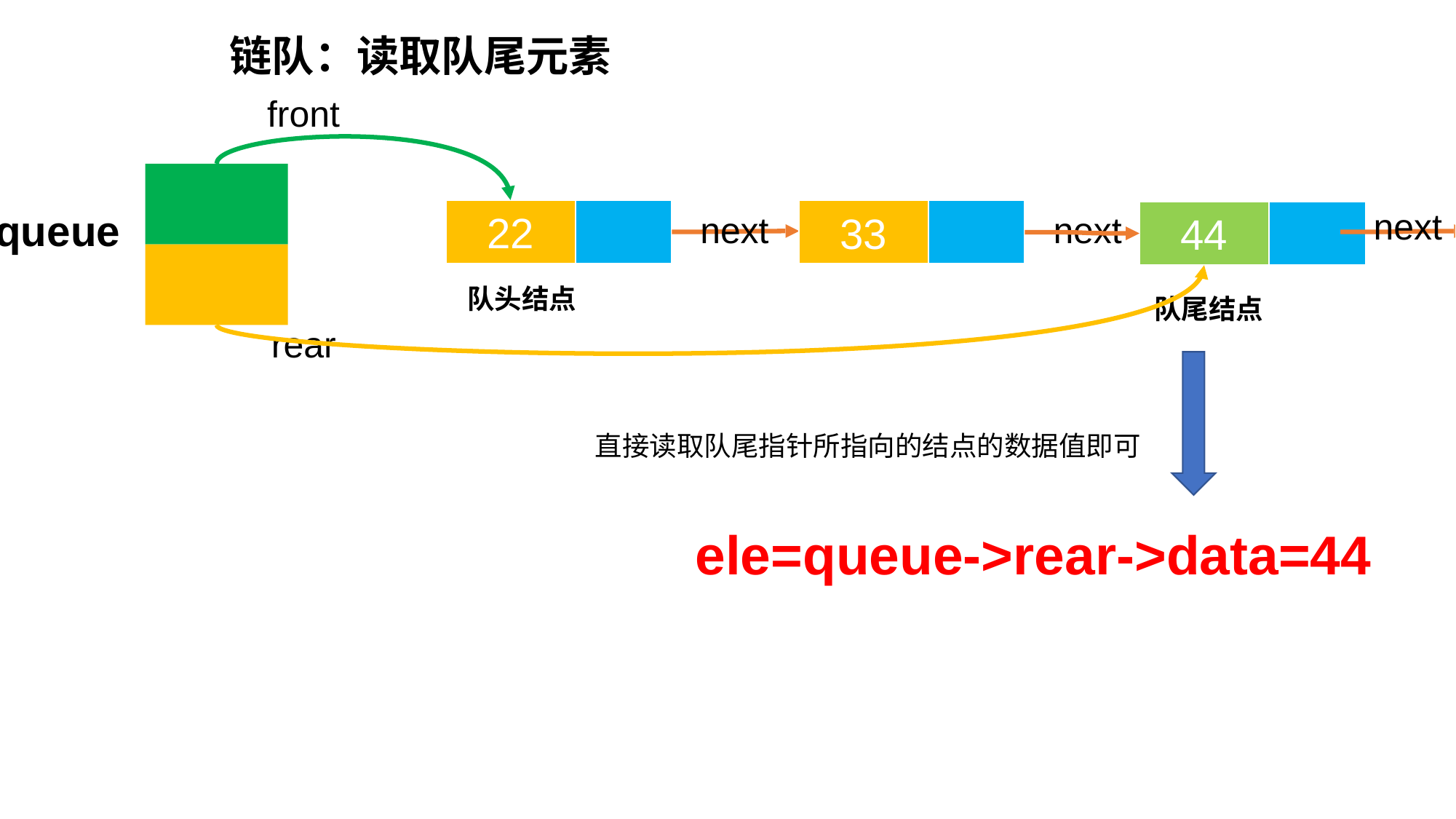

链队：读取队尾元素
front

next
queue
22

next
33

44

next
NULL
队头结点
队尾结点
rear

直接读取队尾指针所指向的结点的数据值即可
ele=queue->rear->data=44